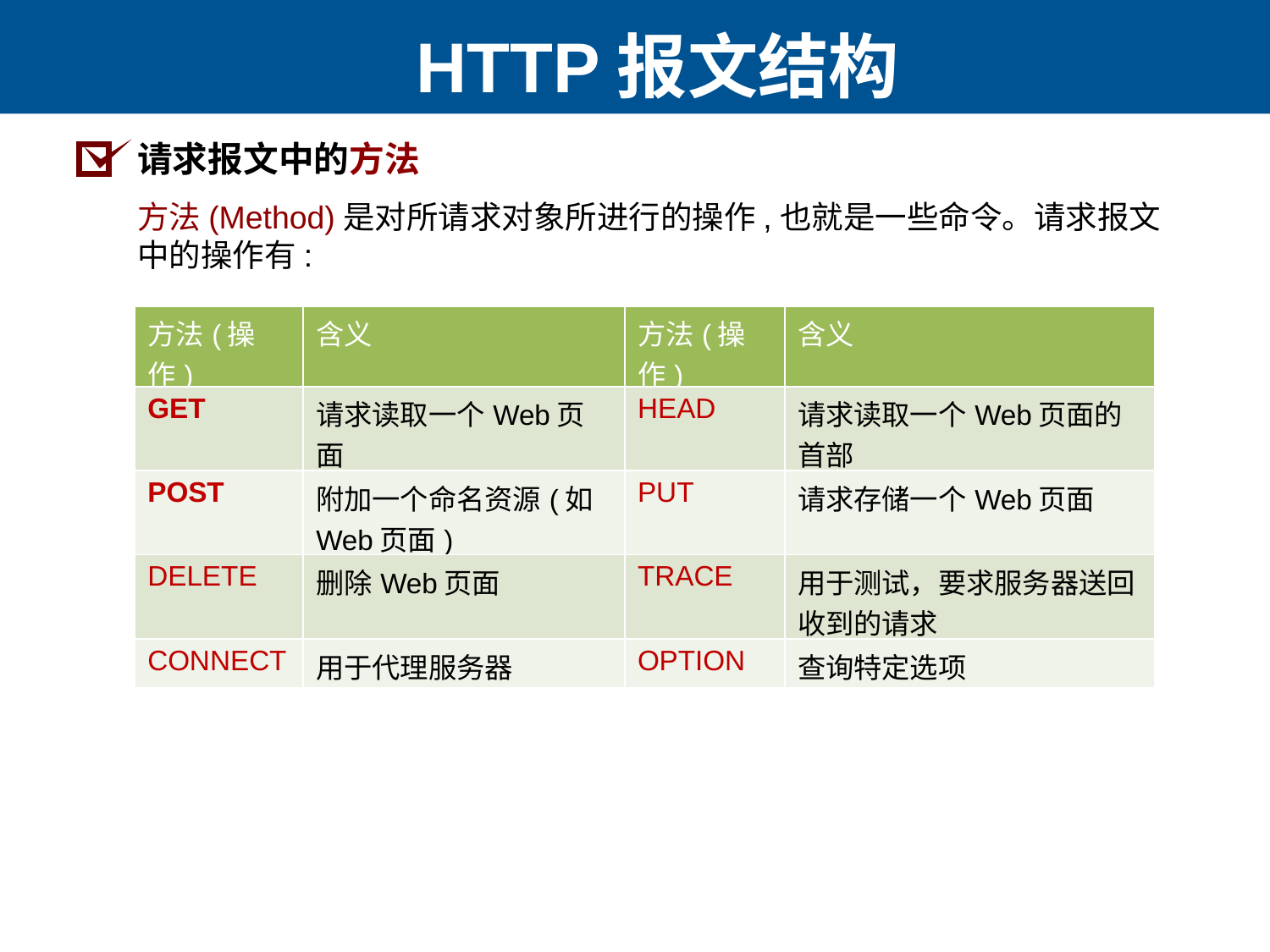

HTTP报文结构
请求报文中的方法

方法(Method)是对所请求对象所进行的操作,也就是一些命令。请求报文中的操作有:
| 方法(操作) | 含义 | 方法(操作) | 含义 |
| --- | --- | --- | --- |
| GET | 请求读取一个Web页面 | HEAD | 请求读取一个Web页面的首部 |
| POST | 附加一个命名资源(如Web页面) | PUT | 请求存储一个Web页面 |
| DELETE | 删除Web页面 | TRACE | 用于测试，要求服务器送回收到的请求 |
| CONNECT | 用于代理服务器 | OPTION | 查询特定选项 |